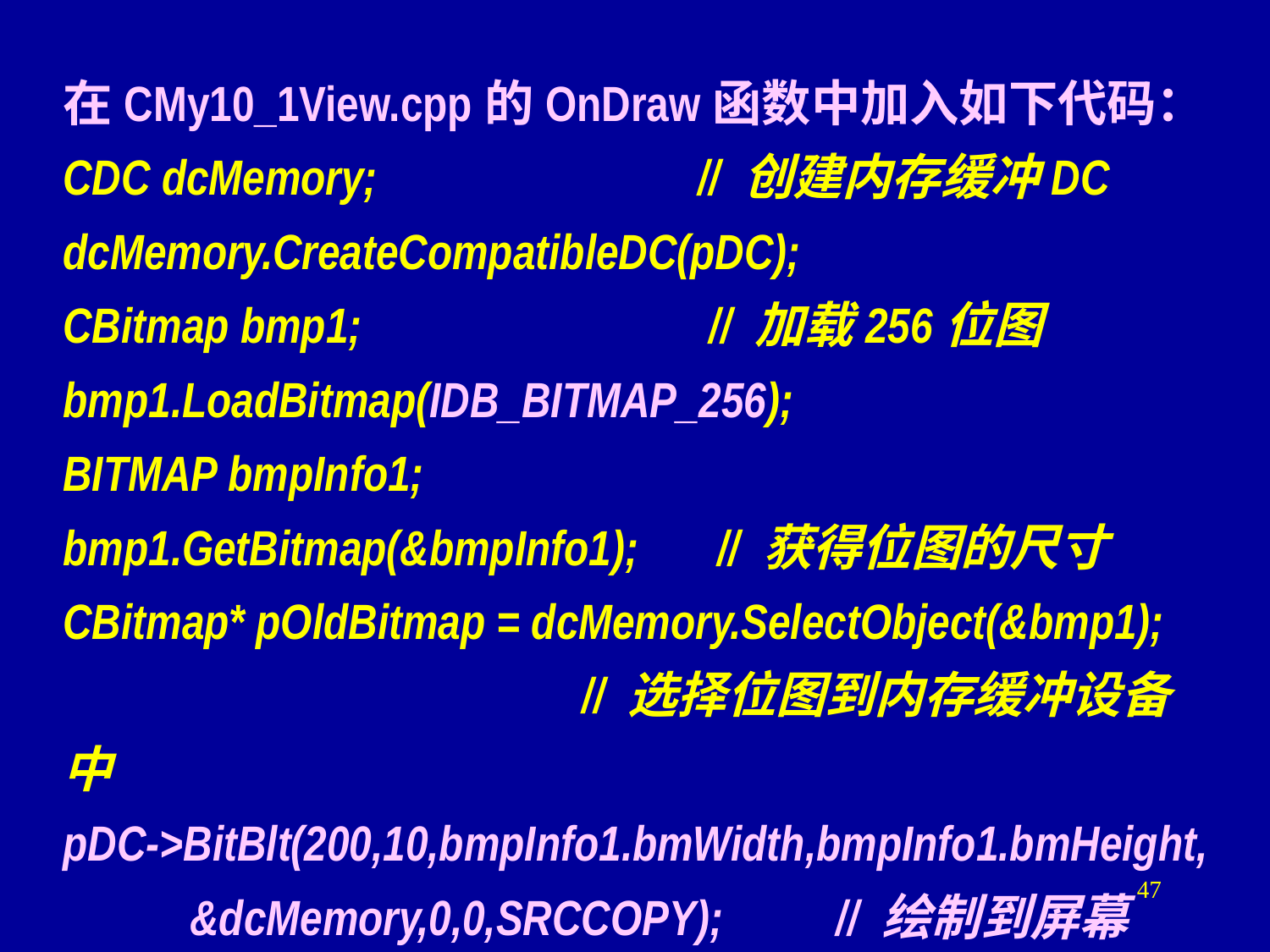

在CMy10_1View.cpp的OnDraw函数中加入如下代码：
CDC dcMemory;                    	// 创建内存缓冲DC
dcMemory.CreateCompatibleDC(pDC);
CBitmap bmp1;                   	 // 加载256位图
bmp1.LoadBitmap(IDB_BITMAP_256);
BITMAP bmpInfo1;
bmp1.GetBitmap(&bmpInfo1);       // 获得位图的尺寸
CBitmap* pOldBitmap = dcMemory.SelectObject(&bmp1);
				 // 选择位图到内存缓冲设备中
pDC->BitBlt(200,10,bmpInfo1.bmWidth,bmpInfo1.bmHeight,
	&dcMemory,0,0,SRCCOPY);	 // 绘制到屏幕
47